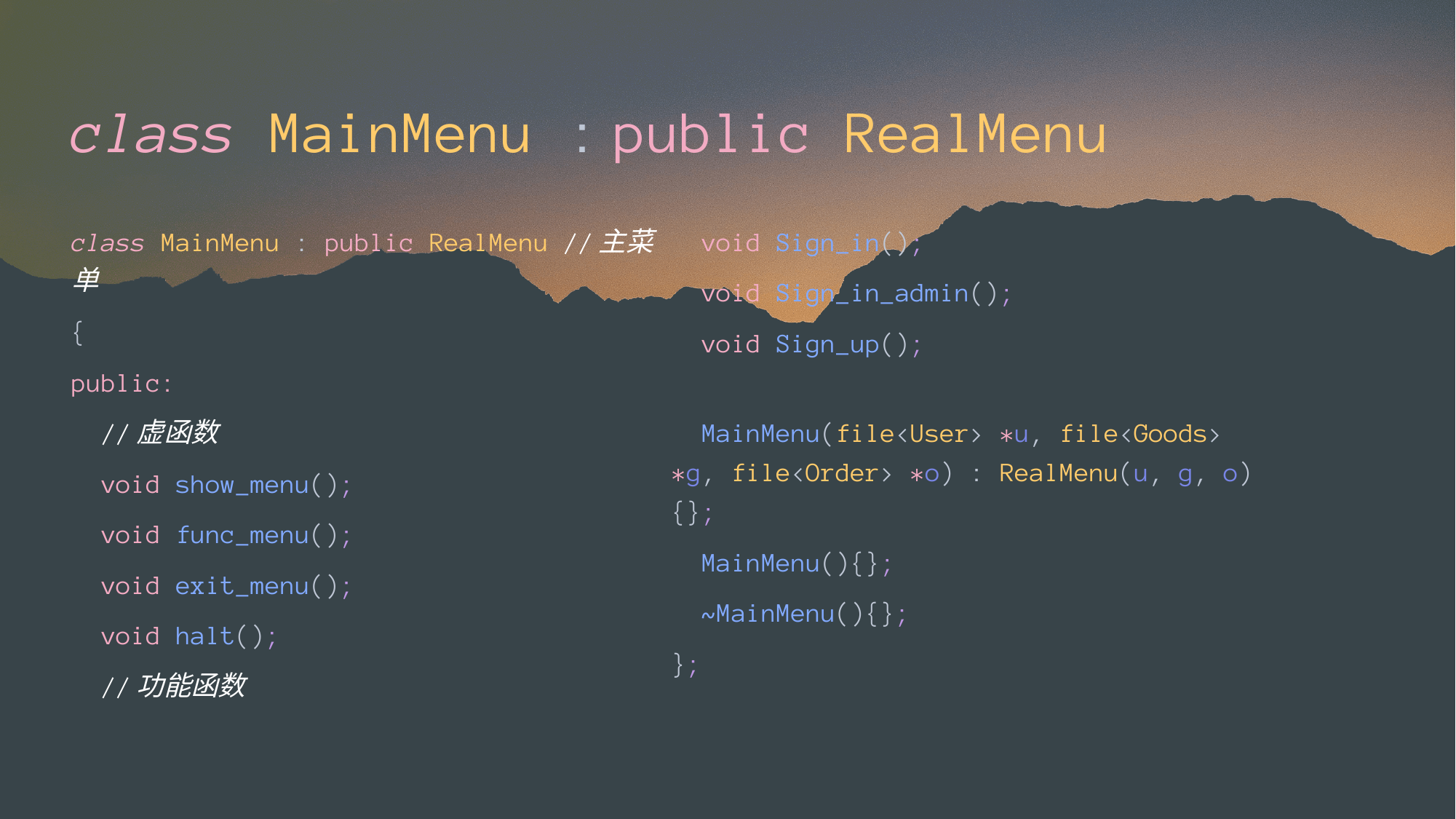

# class MainMenu : public RealMenu
class MainMenu : public RealMenu //主菜单
{
public:
  //虚函数
  void show_menu();
  void func_menu();
  void exit_menu();
  void halt();
  //功能函数
  void Sign_in();
  void Sign_in_admin();
  void Sign_up();
  MainMenu(file<User> *u, file<Goods> *g, file<Order> *o) : RealMenu(u, g, o){};
  MainMenu(){};
  ~MainMenu(){};
};